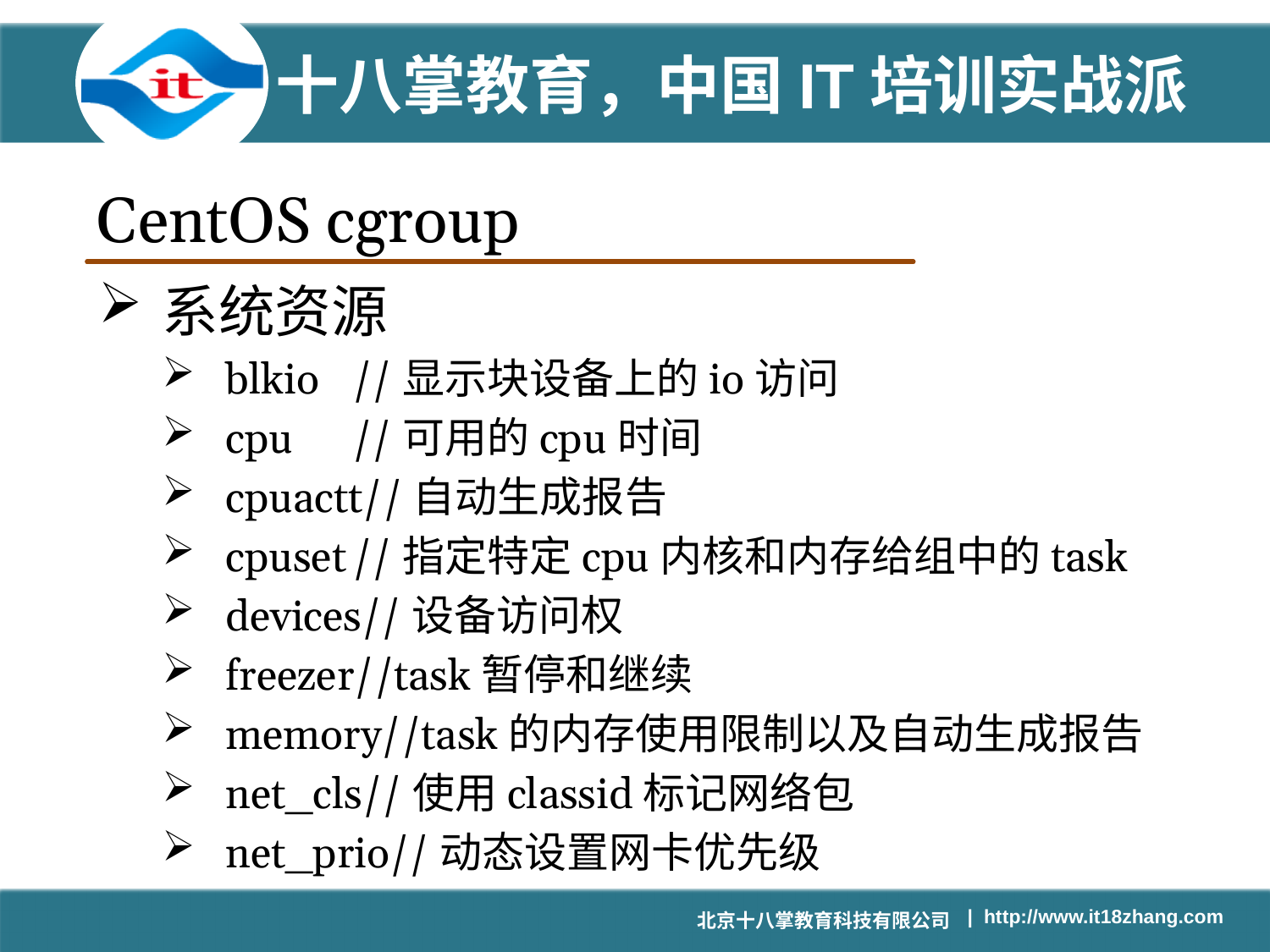

# CentOS cgroup
系统资源
blkio	//显示块设备上的io访问
cpu	//可用的cpu时间
cpuactt//自动生成报告
cpuset	//指定特定cpu内核和内存给组中的task
devices//设备访问权
freezer//task暂停和继续
memory//task的内存使用限制以及自动生成报告
net_cls//使用classid标记网络包
net_prio//动态设置网卡优先级